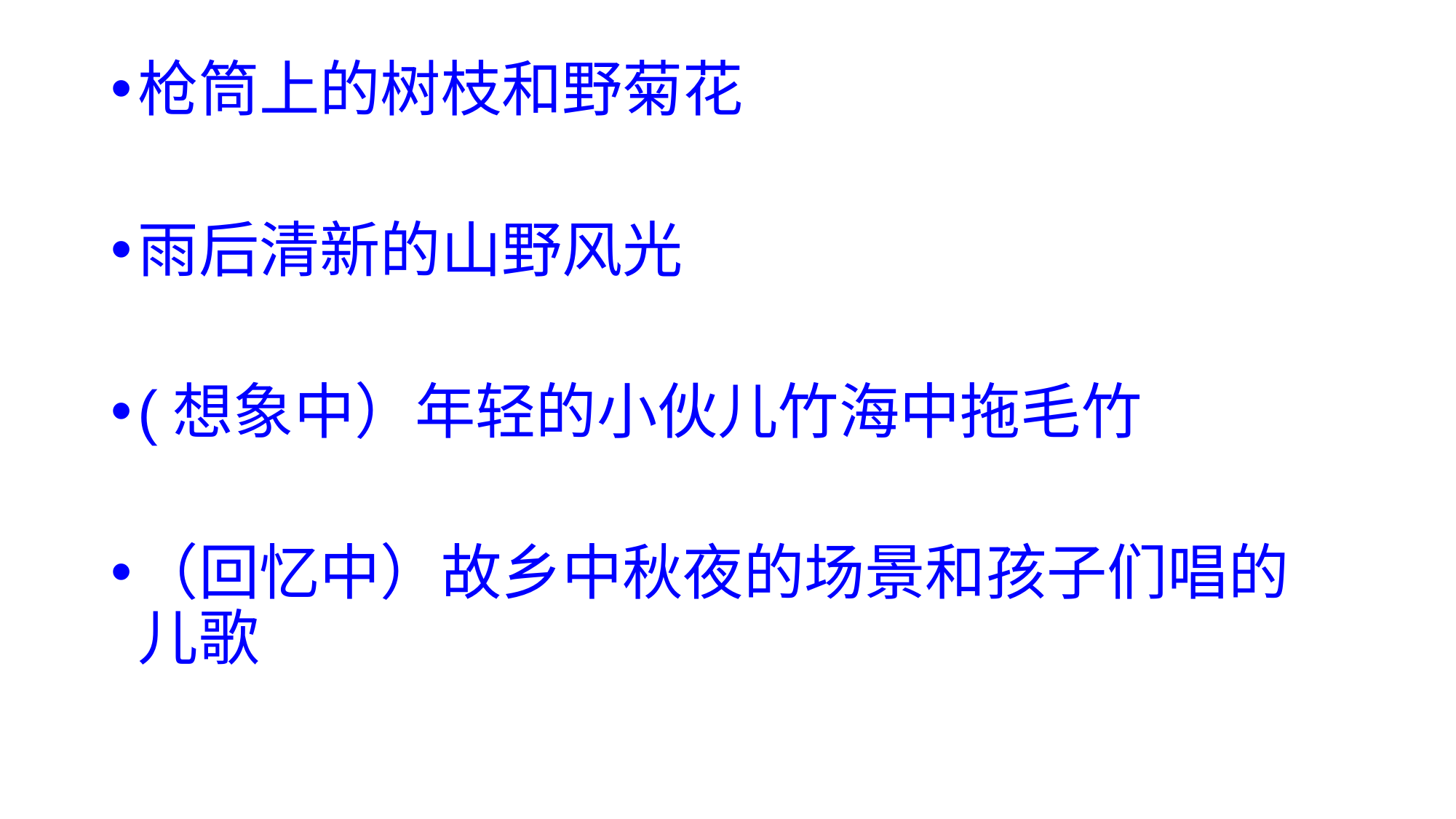

#
枪筒上的树枝和野菊花

雨后清新的山野风光

(想象中）年轻的小伙儿竹海中拖毛竹

（回忆中）故乡中秋夜的场景和孩子们唱的儿歌